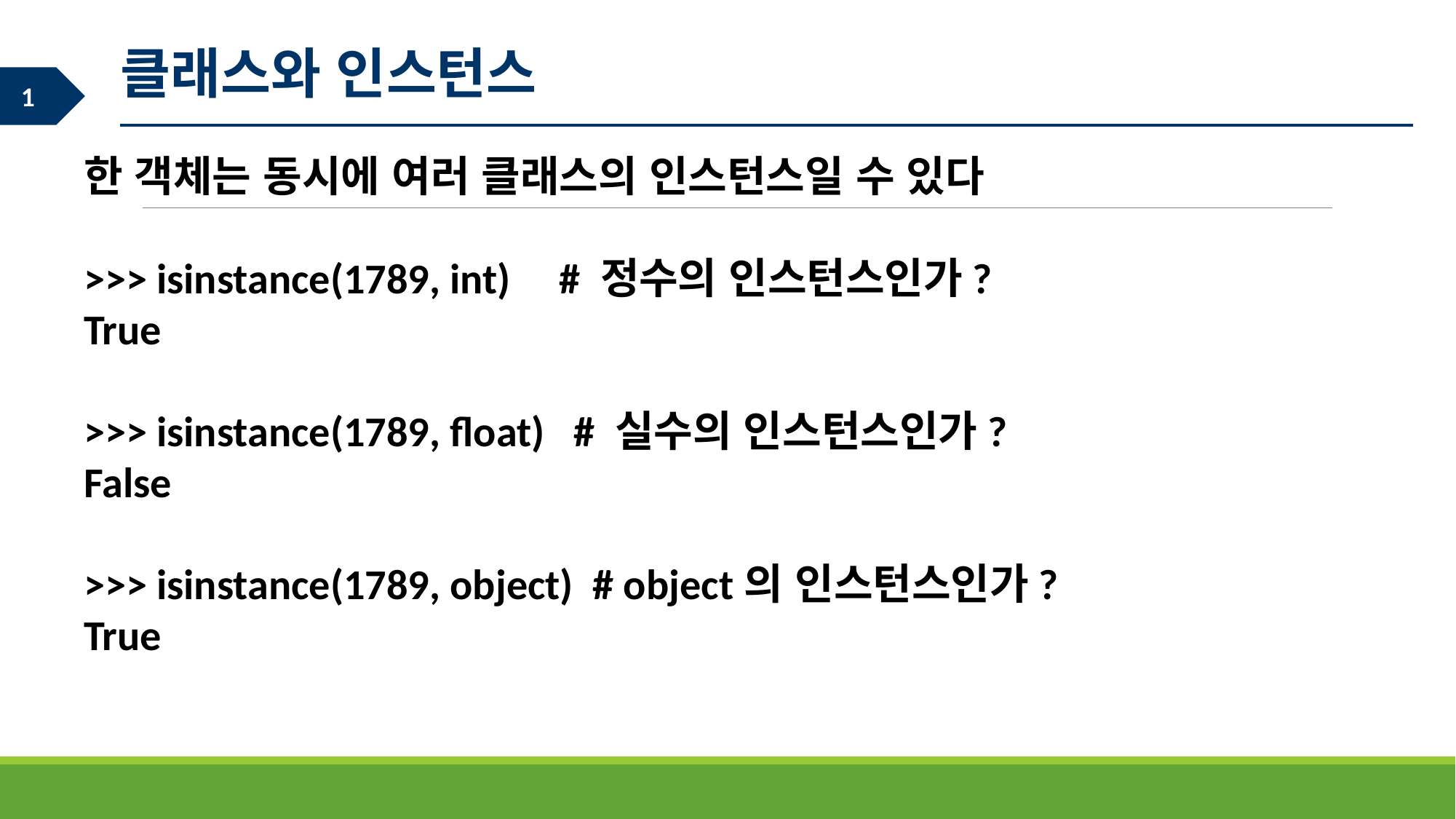

클래스와 인스턴스
한 객체는 동시에 여러 클래스의 인스턴스일 수 있다

>>> isinstance(1789, int)     # 정수의 인스턴스인가?
True

>>> isinstance(1789, float)   # 실수의 인스턴스인가?
False

>>> isinstance(1789, object)  # object의 인스턴스인가?
True